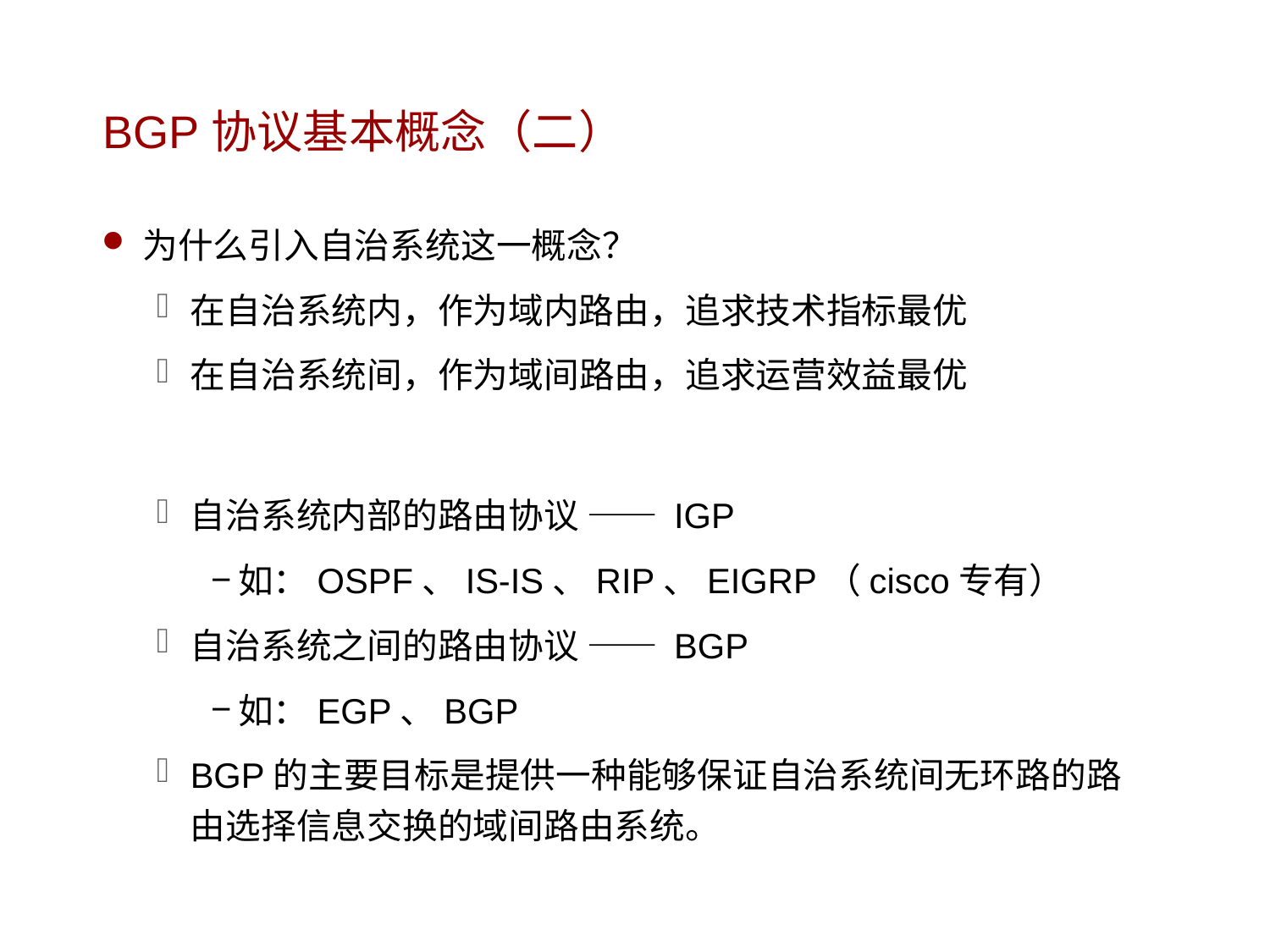

# BGP协议基本概念（二）
为什么引入自治系统这一概念？
在自治系统内，作为域内路由，追求技术指标最优
在自治系统间，作为域间路由，追求运营效益最优

自治系统内部的路由协议 —— IGP
如：OSPF、IS-IS、RIP、EIGRP（cisco专有）
自治系统之间的路由协议 —— BGP
如：EGP、BGP
BGP的主要目标是提供一种能够保证自治系统间无环路的路由选择信息交换的域间路由系统。